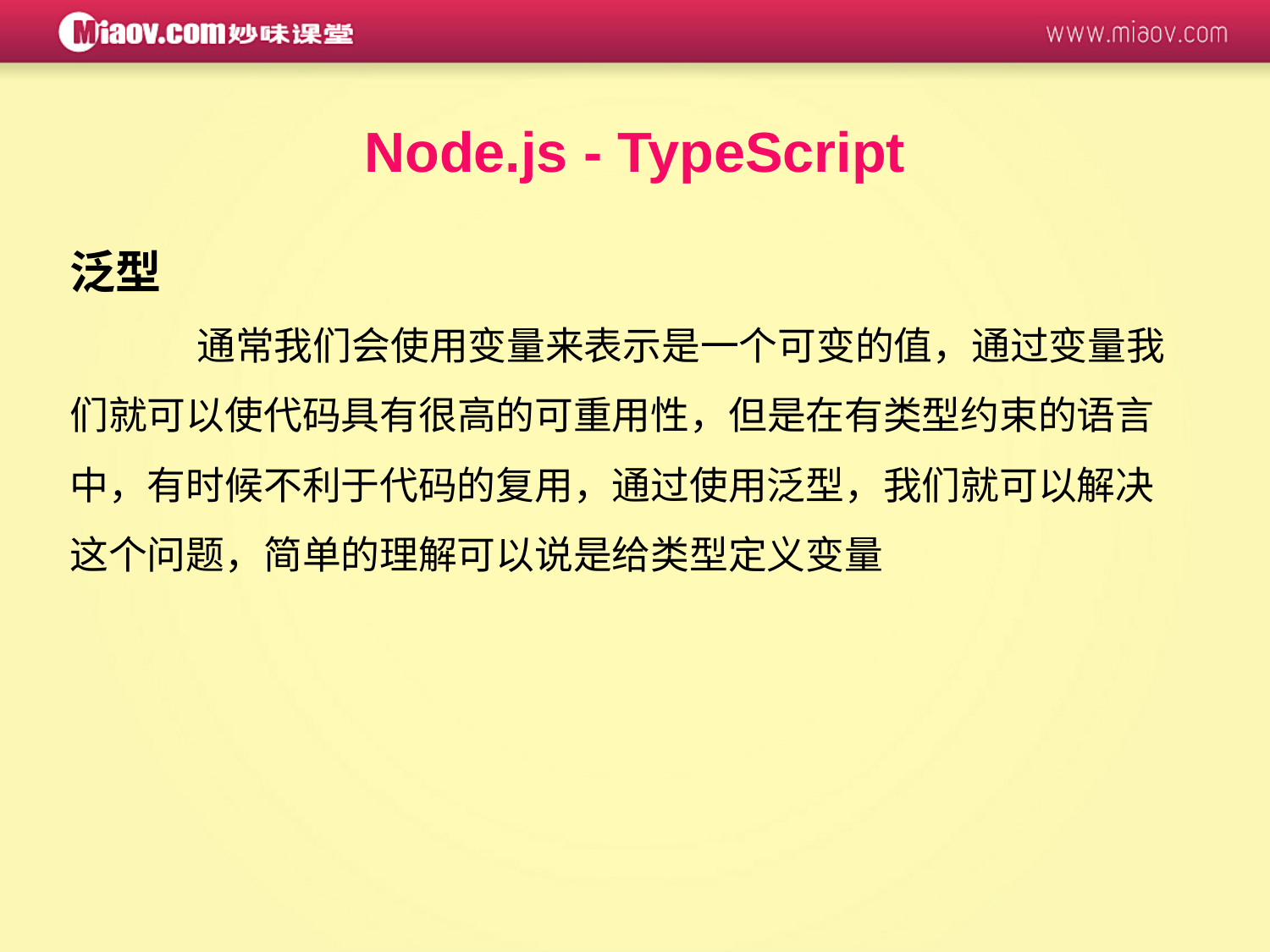

Node.js - TypeScript
泛型
	通常我们会使用变量来表示是一个可变的值，通过变量我们就可以使代码具有很高的可重用性，但是在有类型约束的语言中，有时候不利于代码的复用，通过使用泛型，我们就可以解决这个问题，简单的理解可以说是给类型定义变量